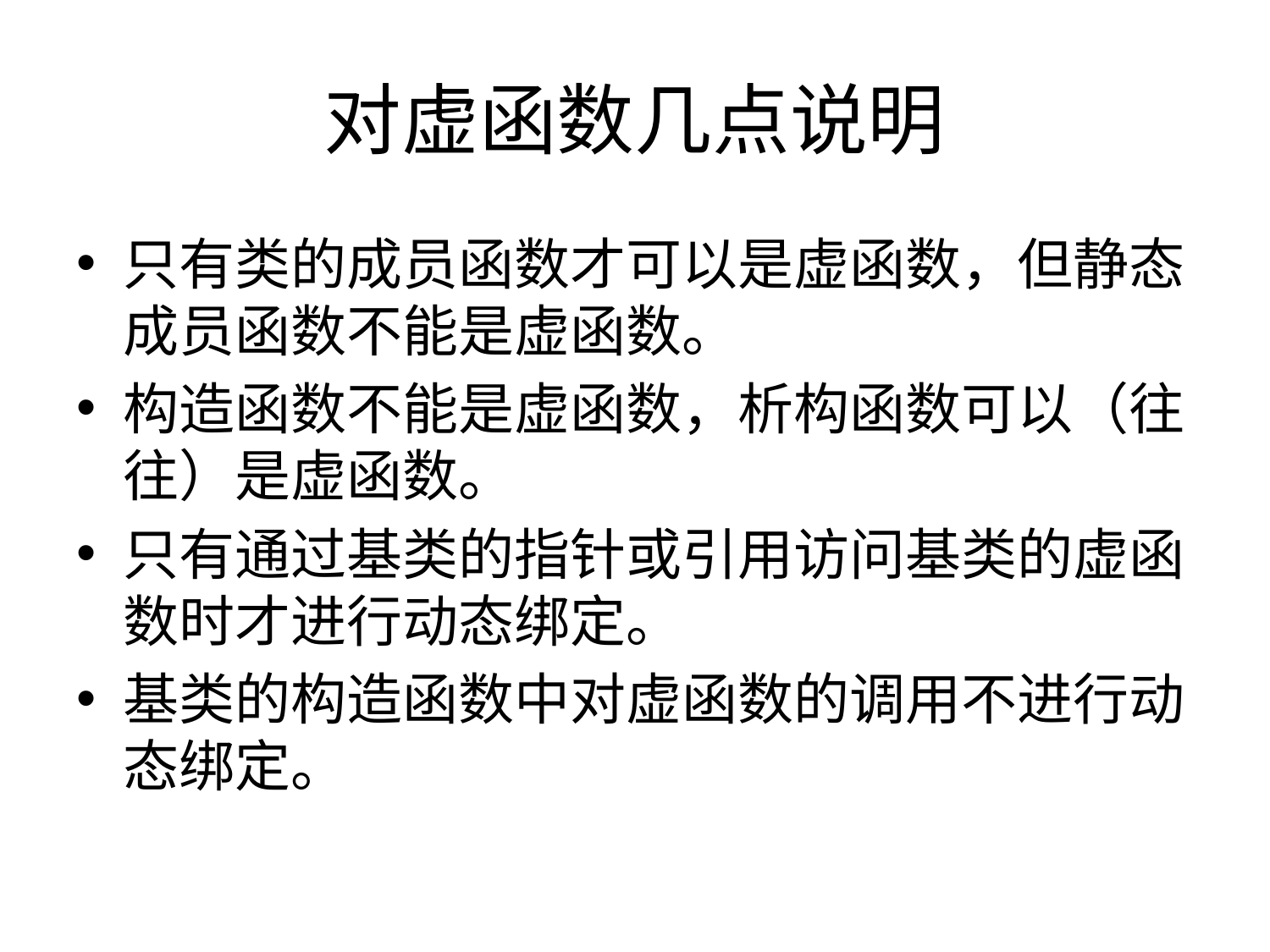

# 对虚函数几点说明
只有类的成员函数才可以是虚函数，但静态成员函数不能是虚函数。
构造函数不能是虚函数，析构函数可以（往往）是虚函数。
只有通过基类的指针或引用访问基类的虚函数时才进行动态绑定。
基类的构造函数中对虚函数的调用不进行动态绑定。